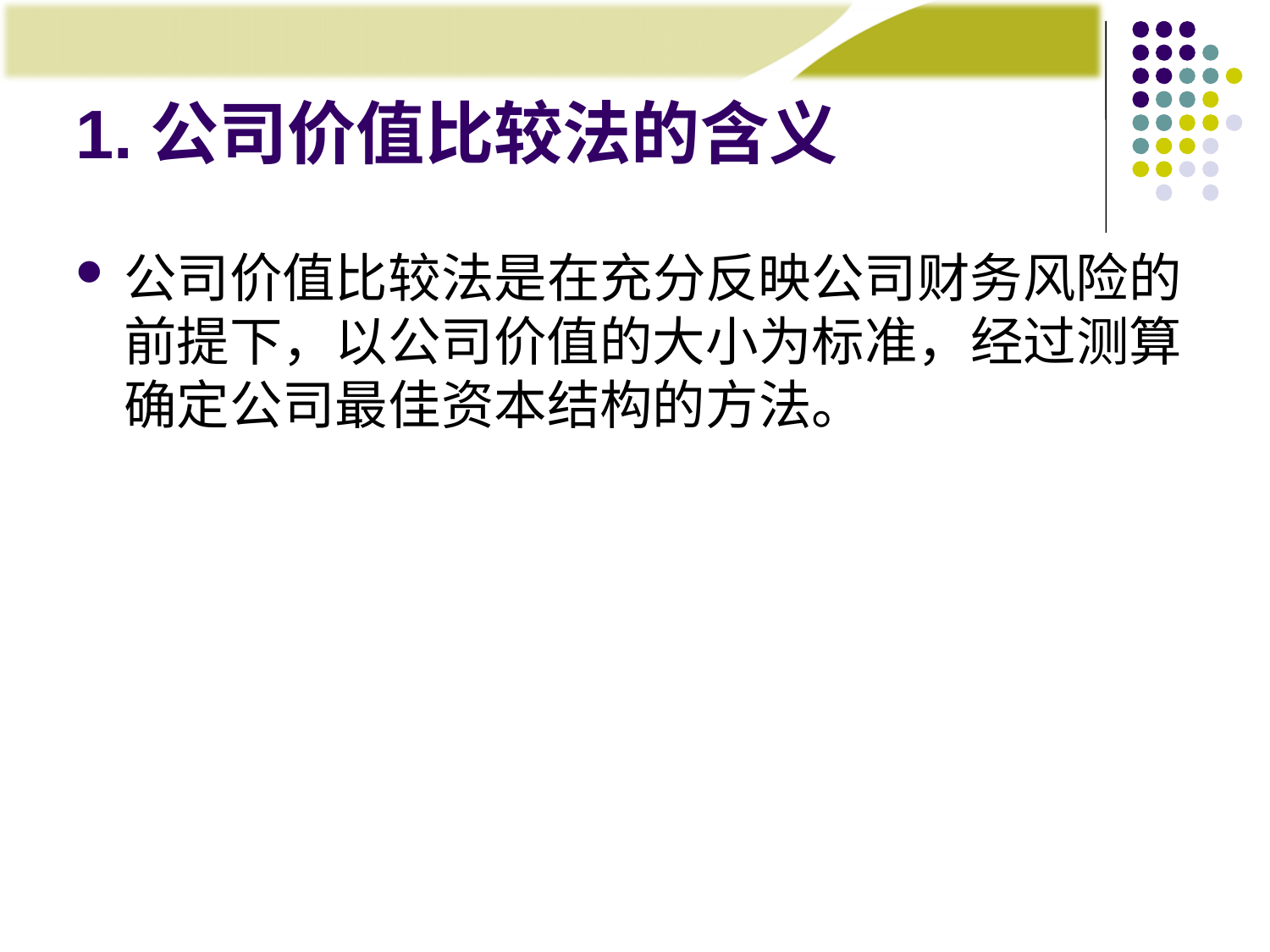

# 1.公司价值比较法的含义
公司价值比较法是在充分反映公司财务风险的前提下，以公司价值的大小为标准，经过测算确定公司最佳资本结构的方法。